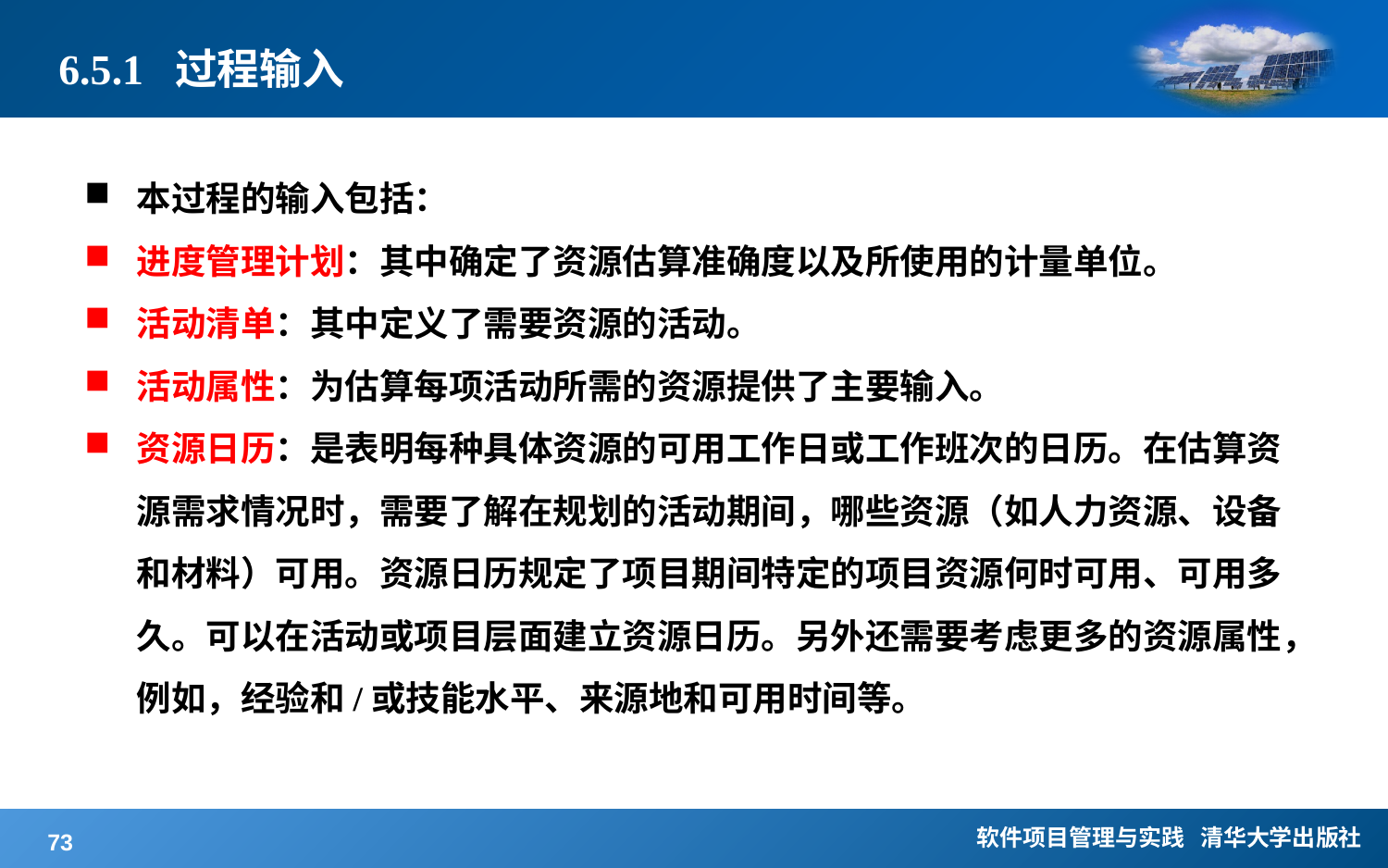

# 6.5.1  过程输入
本过程的输入包括：
进度管理计划：其中确定了资源估算准确度以及所使用的计量单位。
活动清单：其中定义了需要资源的活动。
活动属性：为估算每项活动所需的资源提供了主要输入。
资源日历：是表明每种具体资源的可用工作日或工作班次的日历。在估算资源需求情况时，需要了解在规划的活动期间，哪些资源（如人力资源、设备和材料）可用。资源日历规定了项目期间特定的项目资源何时可用、可用多久。可以在活动或项目层面建立资源日历。另外还需要考虑更多的资源属性，例如，经验和/或技能水平、来源地和可用时间等。